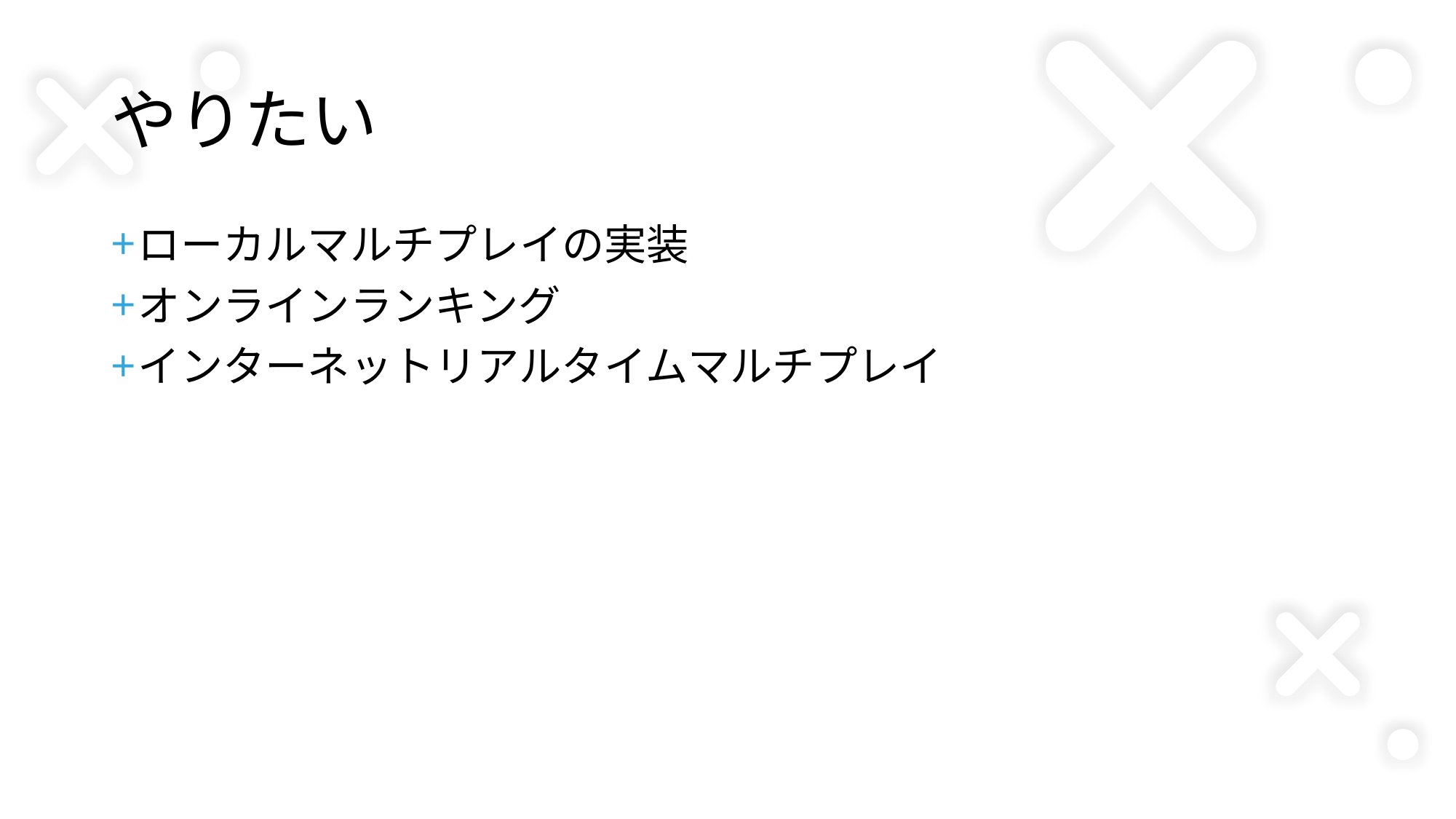

# やりたい
ローカルマルチプレイの実装
オンラインランキング
インターネットリアルタイムマルチプレイ